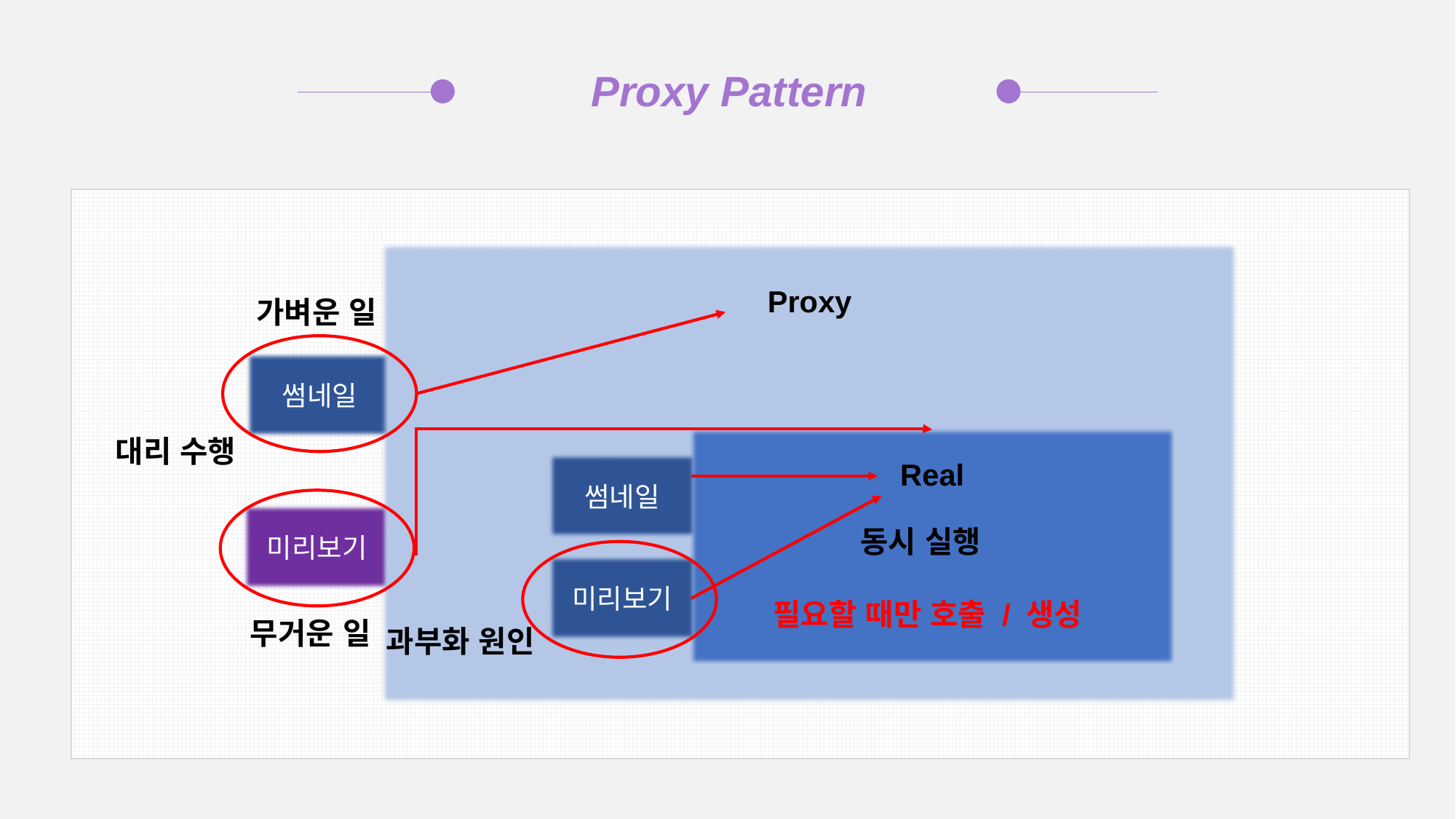

Proxy Pattern

Proxy
썸네일
미리보기
가벼운 일

대리 수행

Real
썸네일
미리보기

동시 실행

과부화 원인
필요할 때만 호출 / 생성
무거운 일